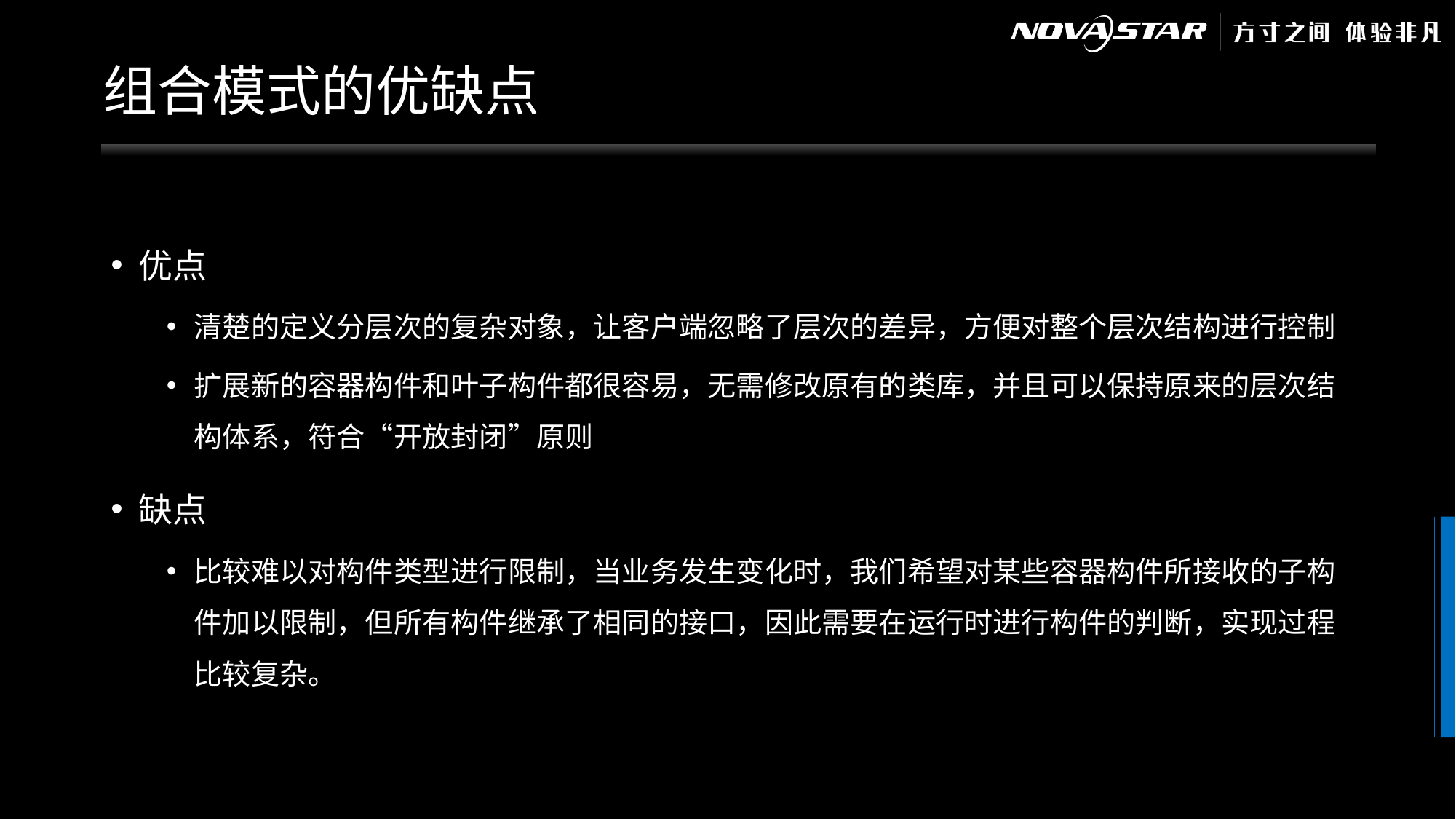

# 组合模式的优缺点

优点
清楚的定义分层次的复杂对象，让客户端忽略了层次的差异，方便对整个层次结构进行控制
扩展新的容器构件和叶子构件都很容易，无需修改原有的类库，并且可以保持原来的层次结构体系，符合“开放封闭”原则
缺点
比较难以对构件类型进行限制，当业务发生变化时，我们希望对某些容器构件所接收的子构件加以限制，但所有构件继承了相同的接口，因此需要在运行时进行构件的判断，实现过程比较复杂。